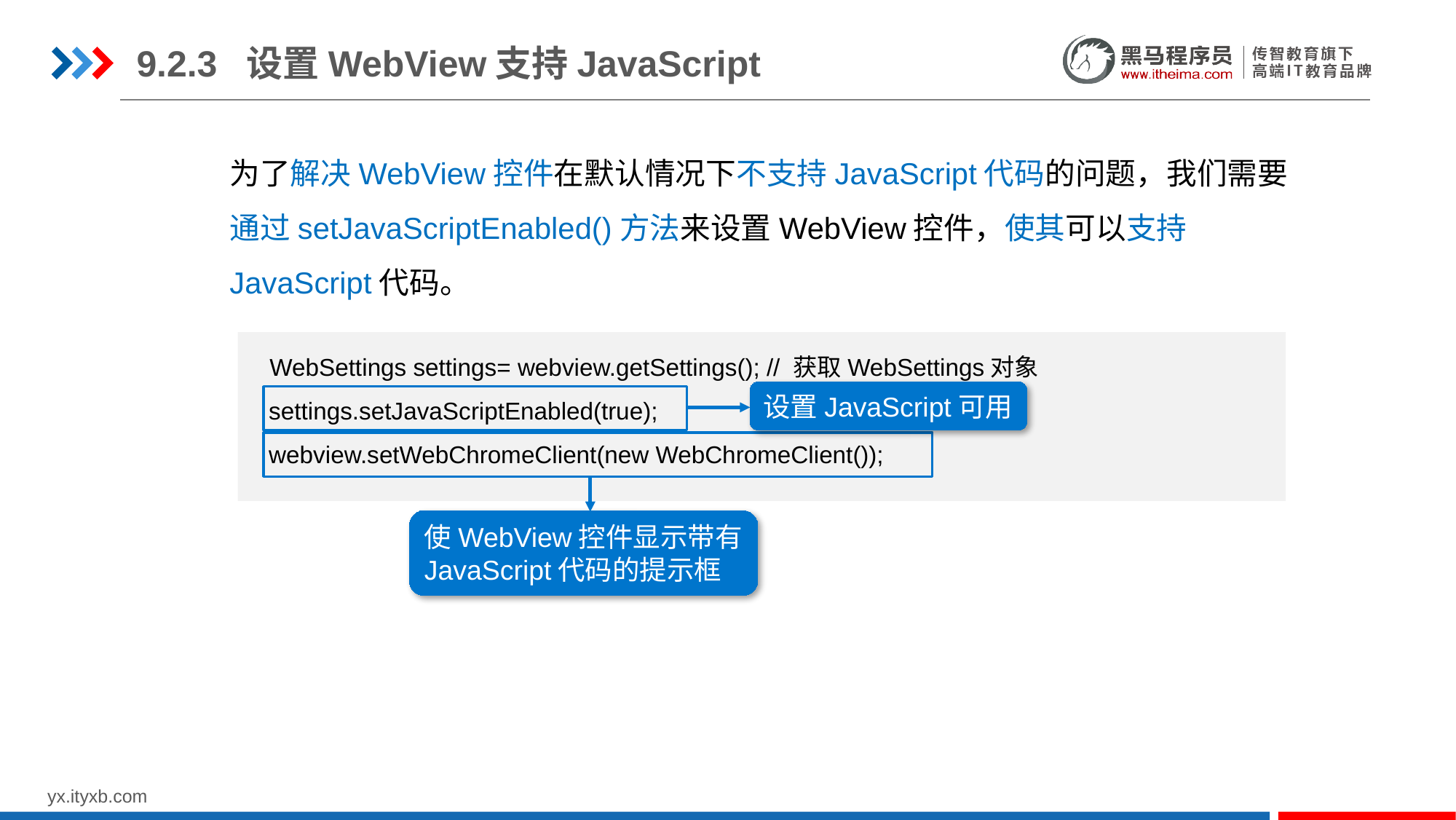

9.2.3  设置WebView支持JavaScript
为了解决WebView控件在默认情况下不支持JavaScript代码的问题，我们需要通过setJavaScriptEnabled()方法来设置WebView控件，使其可以支持JavaScript代码。

    WebSettings settings= webview.getSettings(); // 获取WebSettings对象
   settings.setJavaScriptEnabled(true);
   webview.setWebChromeClient(new WebChromeClient());
设置JavaScript可用

使WebView控件显示带有JavaScript代码的提示框